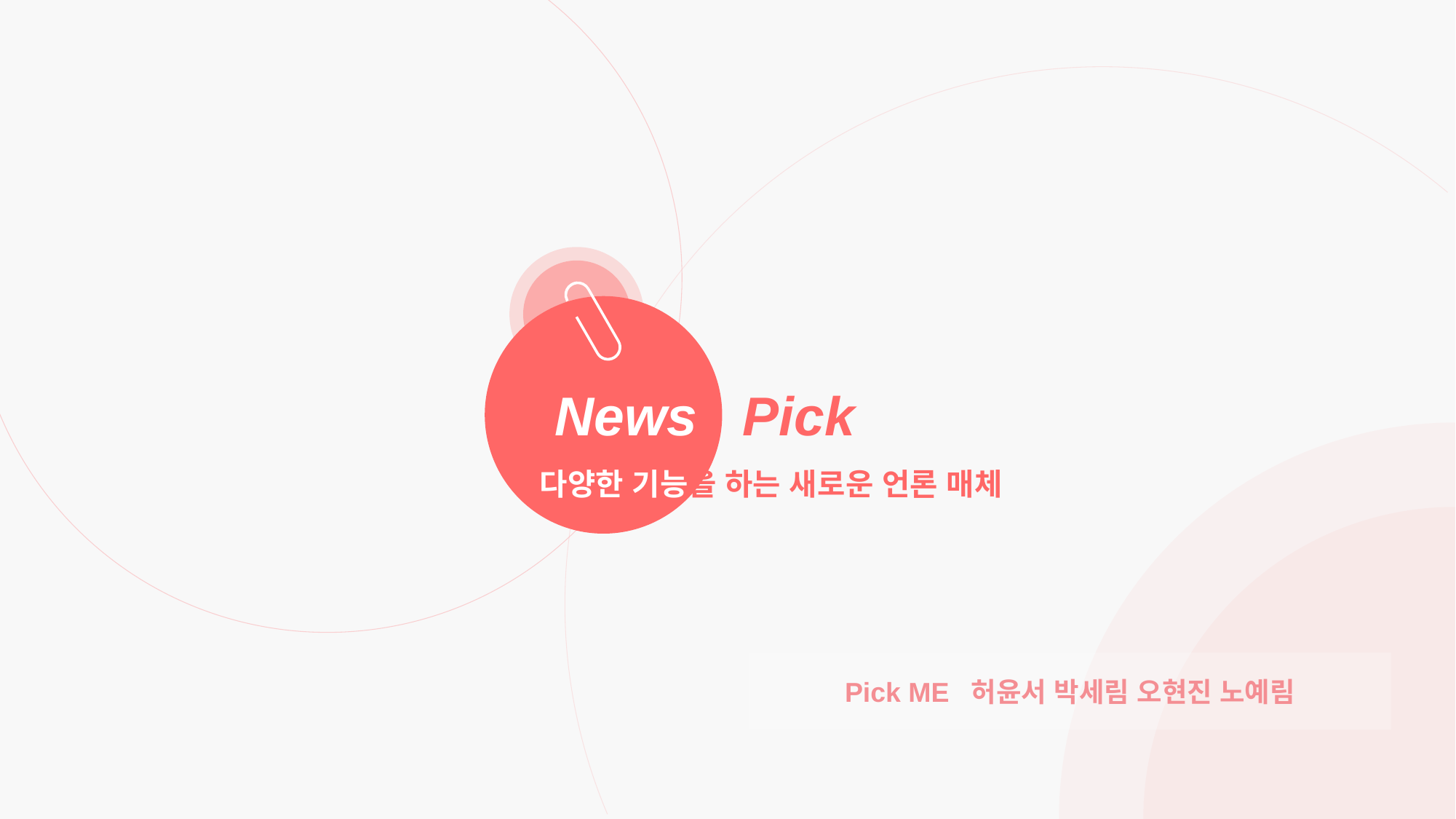

News   Pick
다양한 기능을 하는 새로운 언론 매체

Pick ME  허윤서 박세림 오현진 노예림